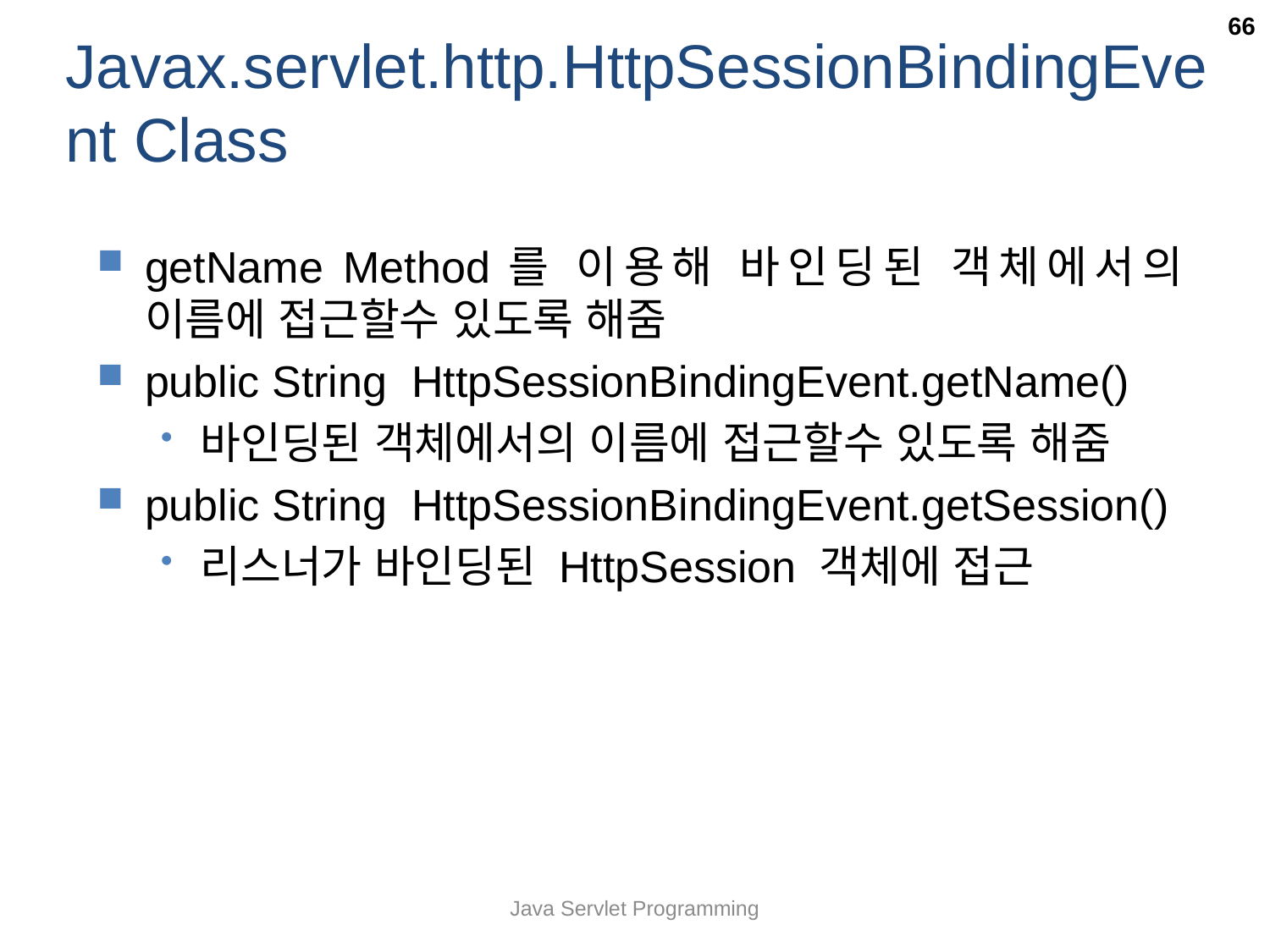

66
Javax.servlet.http.HttpSessionBindingEvent Class
getName Method를 이용해 바인딩된 객체에서의 이름에 접근할수 있도록 해줌
public String  HttpSessionBindingEvent.getName()
바인딩된 객체에서의 이름에 접근할수 있도록 해줌
public String  HttpSessionBindingEvent.getSession()
리스너가 바인딩된 HttpSession 객체에 접근
Java Servlet Programming